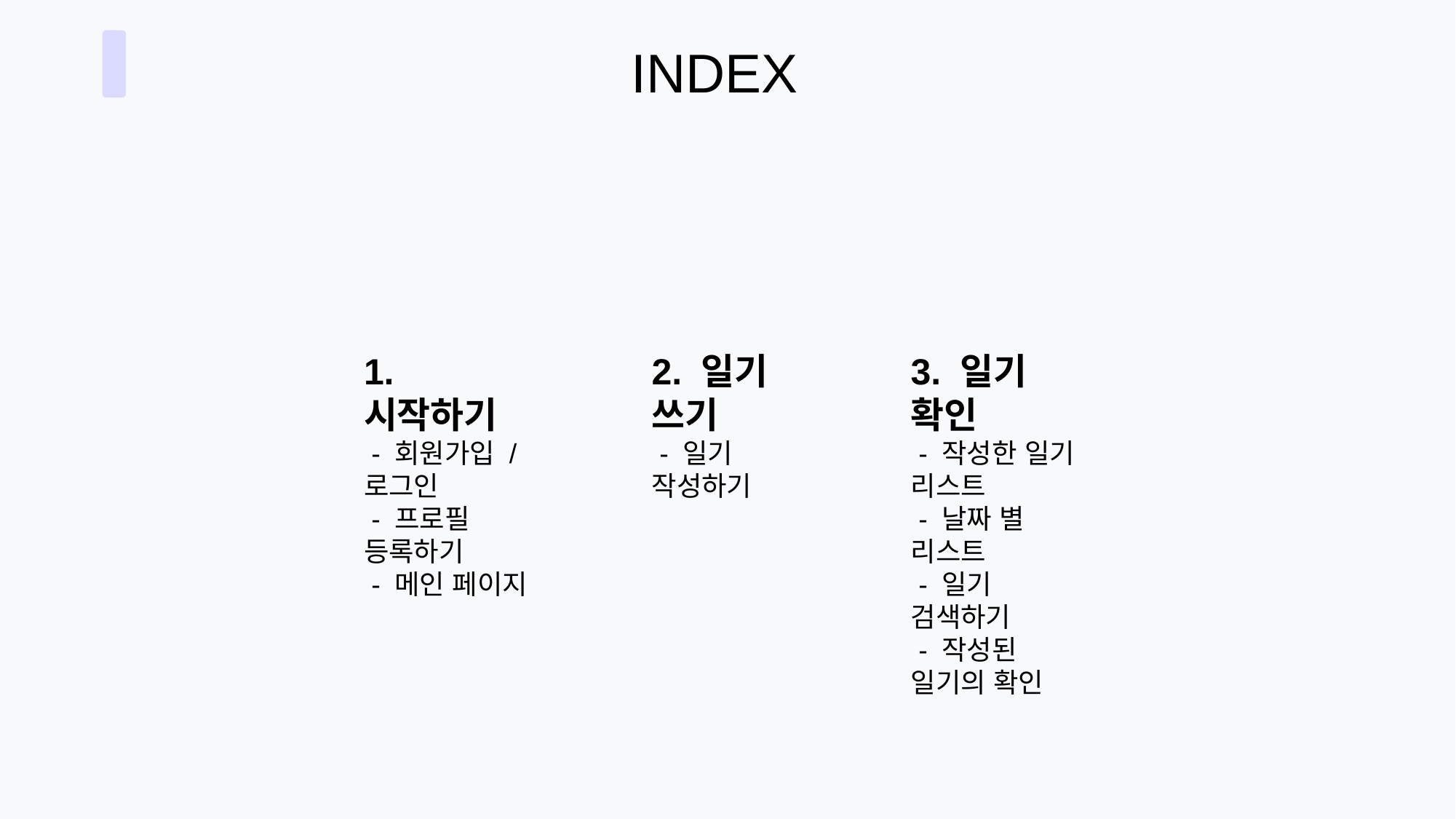

INDEX
1. 시작하기
 - 회원가입 / 로그인
 - 프로필 등록하기
 - 메인 페이지
2. 일기 쓰기
 - 일기 작성하기
3. 일기 확인
 - 작성한 일기 리스트
 - 날짜 별 리스트
 - 일기 검색하기
 - 작성된 일기의 확인